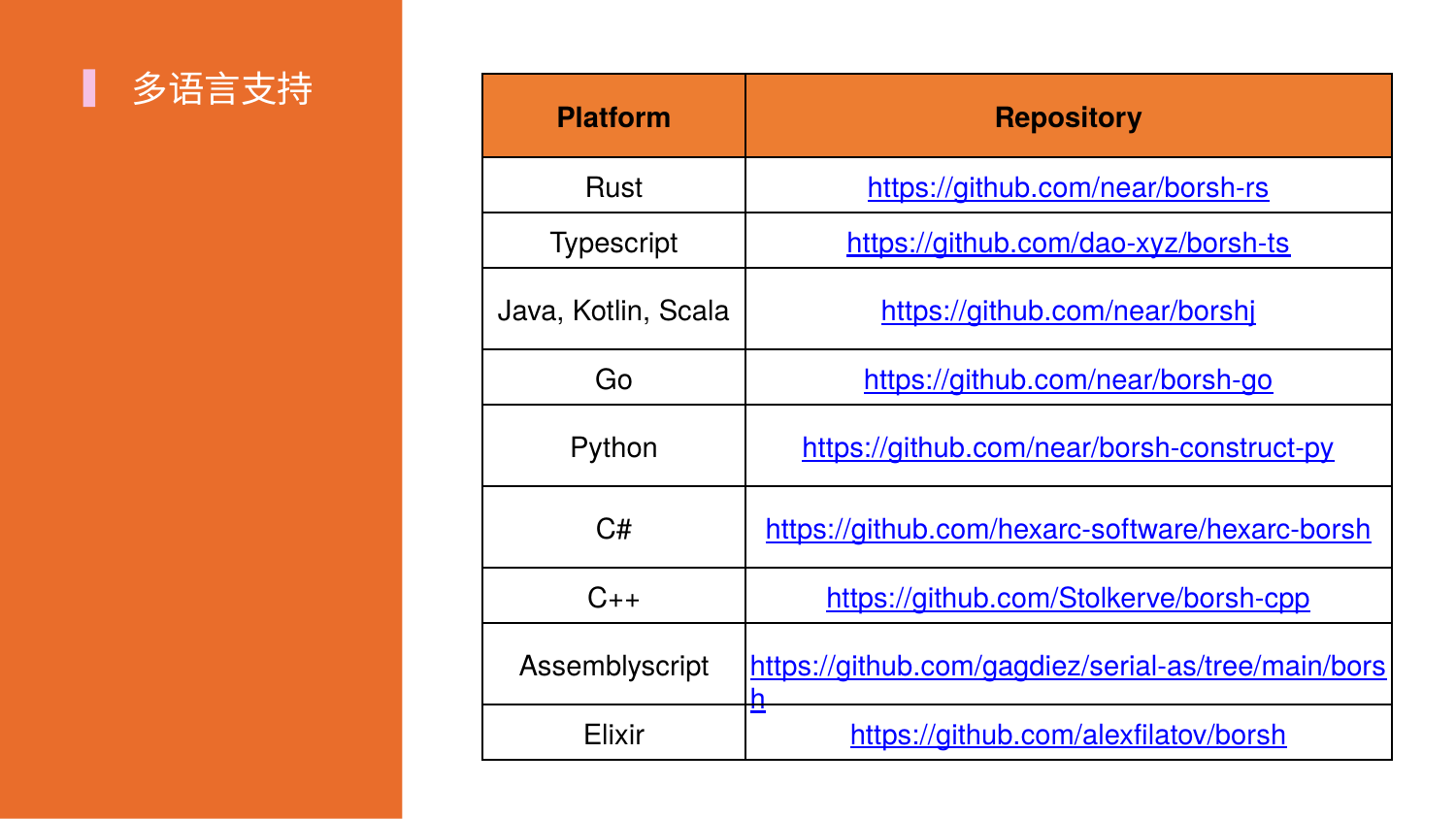

多语言支持

| Platform | Repository |
| --- | --- |
| Rust | https://github.com/near/borsh-rs |
| Typescript | https://github.com/dao-xyz/borsh-ts |
| Java, Kotlin, Scala | https://github.com/near/borshj |
| Go | https://github.com/near/borsh-go |
| Python | https://github.com/near/borsh-construct-py |
| C# | https://github.com/hexarc-software/hexarc-borsh |
| C++ | https://github.com/Stolkerve/borsh-cpp |
| Assemblyscript | https://github.com/gagdiez/serial-as/tree/main/borsh |
| Elixir | https://github.com/alexfilatov/borsh |